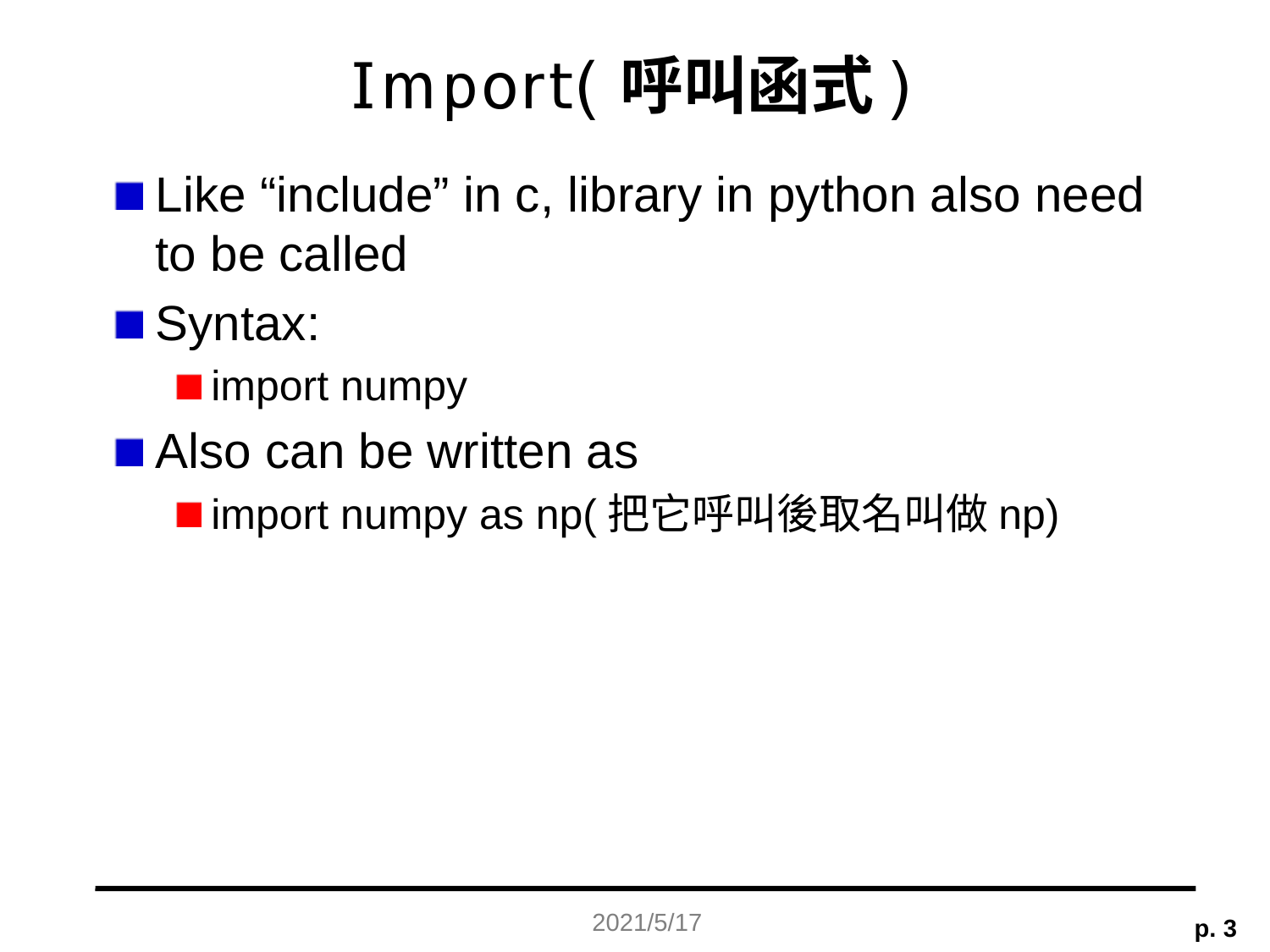

# Import(呼叫函式)
Like “include” in c, library in python also need to be called
Syntax:
import numpy
Also can be written as
import numpy as np(把它呼叫後取名叫做np)
2021/5/17
p. 3